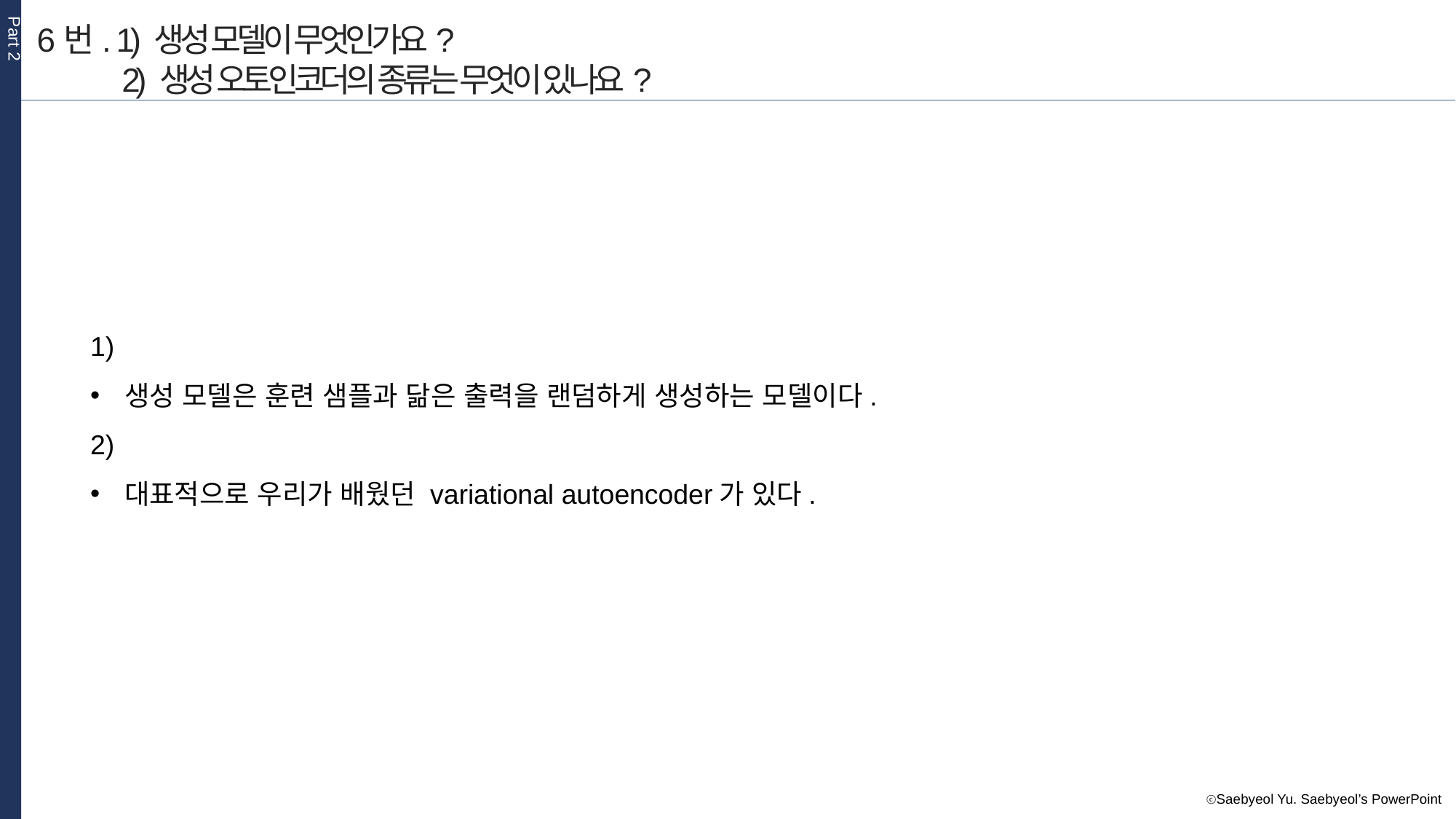

Part 2
6번.  1) 생성 모델이 무엇인가요?
                 2) 생성 오토인코더의 종류는 무엇이 있나요?
1)
생성 모델은 훈련 샘플과 닮은 출력을 랜덤하게 생성하는 모델이다.
2)
대표적으로 우리가 배웠던 variational autoencoder가 있다.